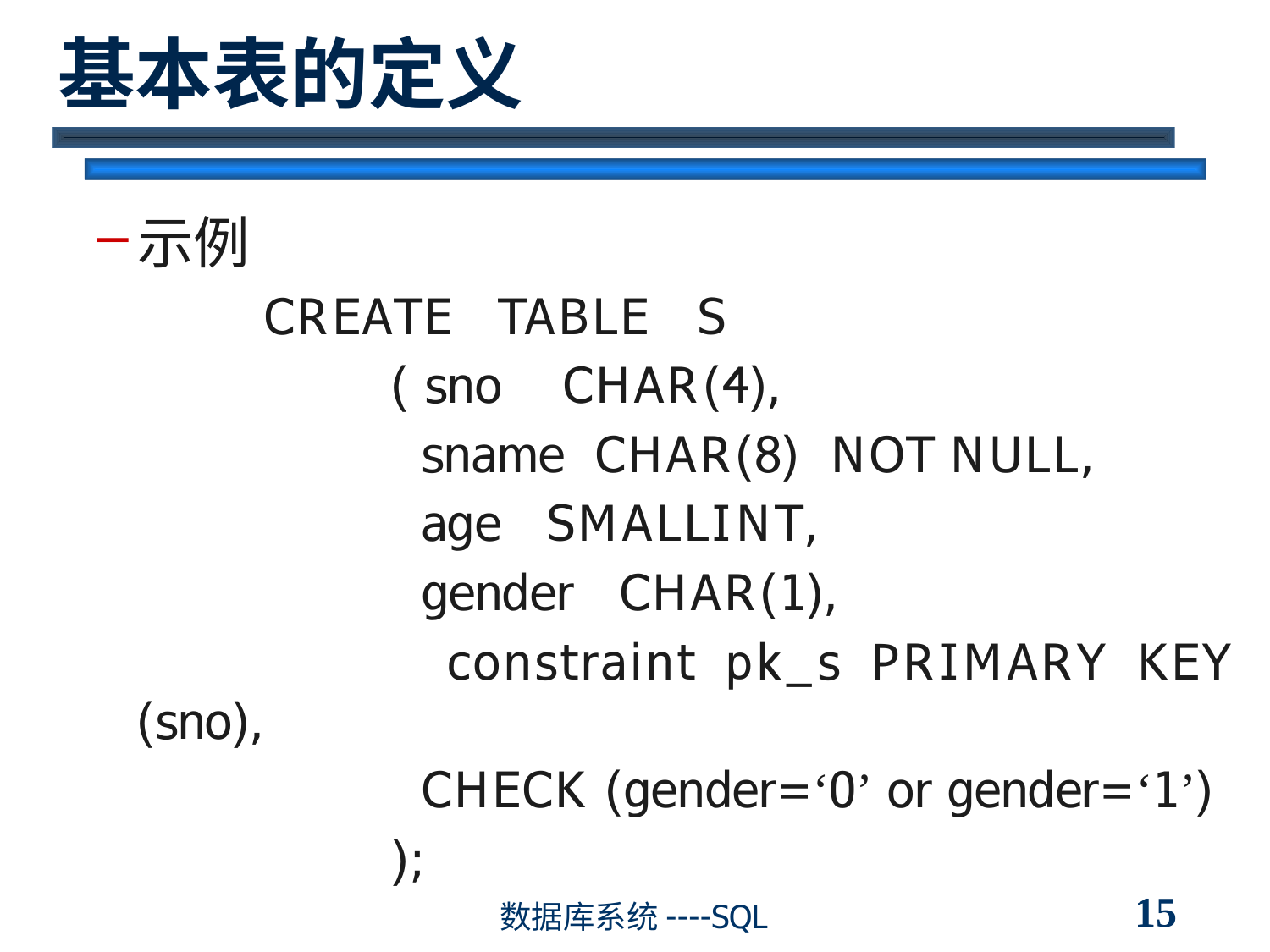

# 基本表的定义
示例
		CREATE   TABLE   S
			( sno    CHAR(4),
			  sname  CHAR(8)  NOT NULL,
			  age   SMALLINT,
			  gender   CHAR(1),
			  constraint pk_s PRIMARY KEY (sno),
			  CHECK (gender=‘0’ or gender=‘1’)
			);
15
数据库系统----SQL